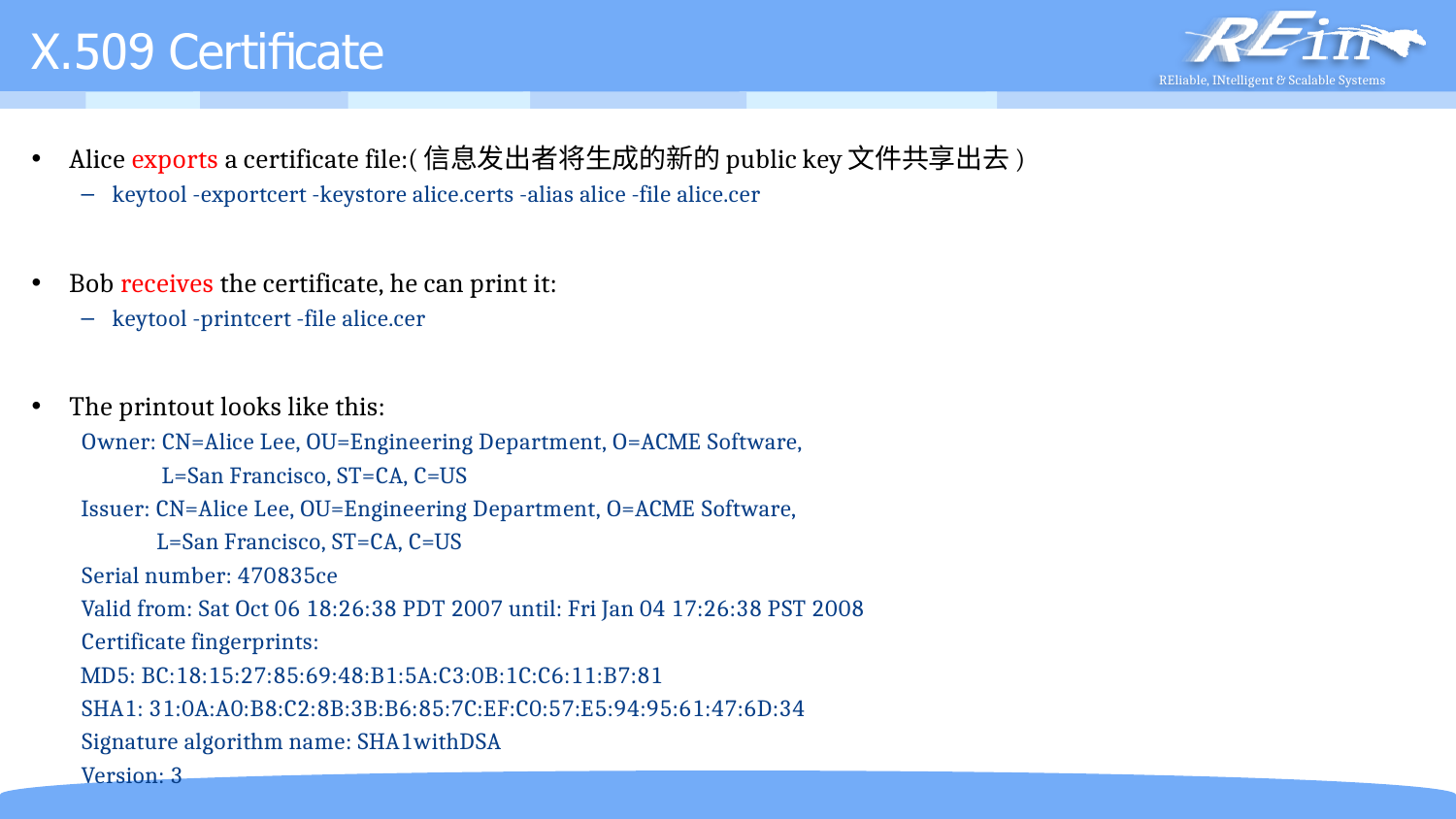

# X.509 Certificate
Alice exports a certificate file:(信息发出者将生成的新的public key文件共享出去)
keytool -exportcert -keystore alice.certs -alias alice -file alice.cer

Bob receives the certificate, he can print it:
keytool -printcert -file alice.cer

The printout looks like this:
Owner: CN=Alice Lee, OU=Engineering Department, O=ACME Software,
               L=San Francisco, ST=CA, C=US
Issuer: CN=Alice Lee, OU=Engineering Department, O=ACME Software,
              L=San Francisco, ST=CA, C=US
Serial number: 470835ce
Valid from: Sat Oct 06 18:26:38 PDT 2007 until: Fri Jan 04 17:26:38 PST 2008
Certificate fingerprints:
	MD5: BC:18:15:27:85:69:48:B1:5A:C3:0B:1C:C6:11:B7:81
	SHA1: 31:0A:A0:B8:C2:8B:3B:B6:85:7C:EF:C0:57:E5:94:95:61:47:6D:34
	Signature algorithm name: SHA1withDSA
	Version: 3
27